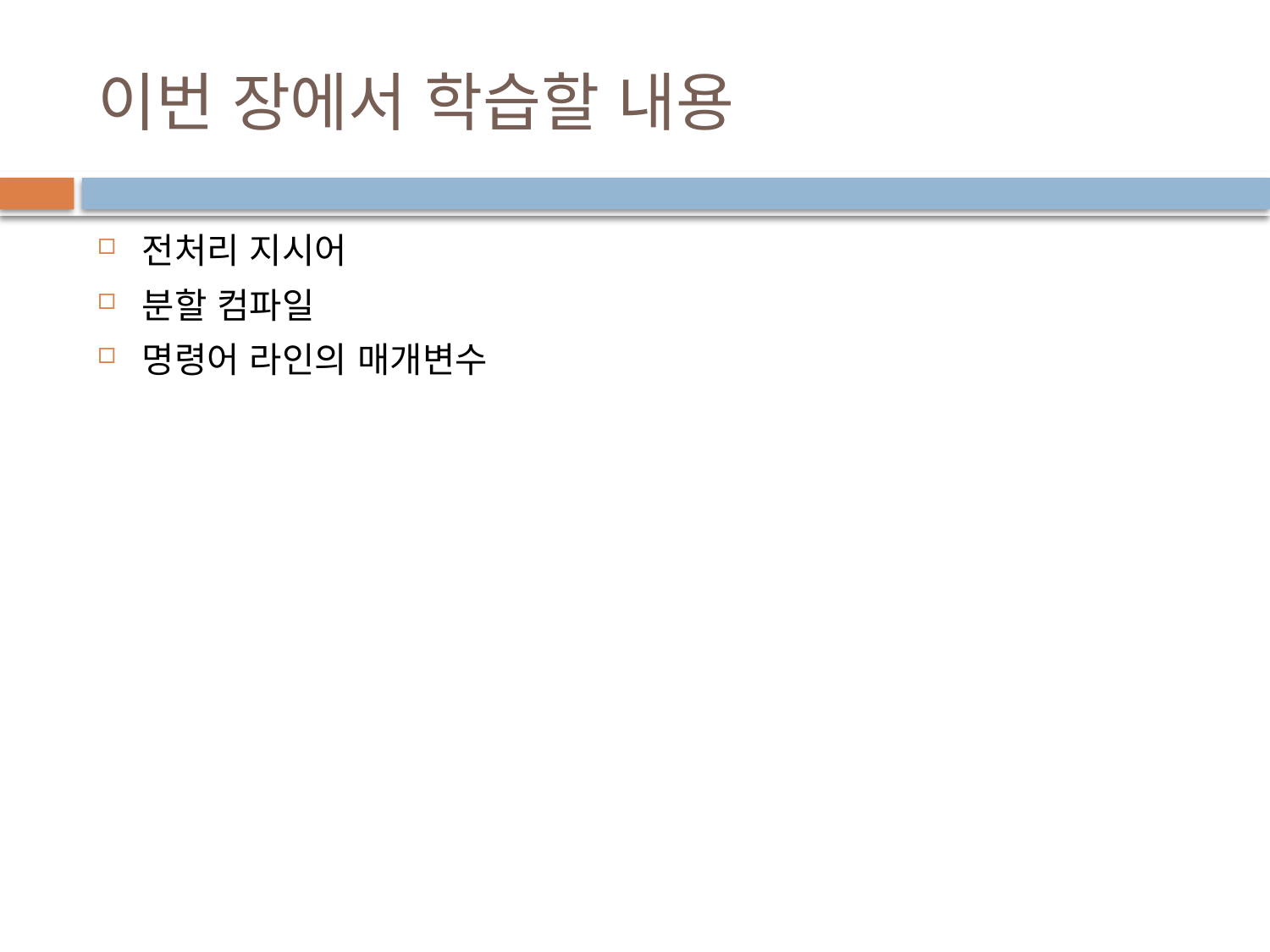

# 이번 장에서 학습할 내용
전처리 지시어
분할 컴파일
명령어 라인의 매개변수